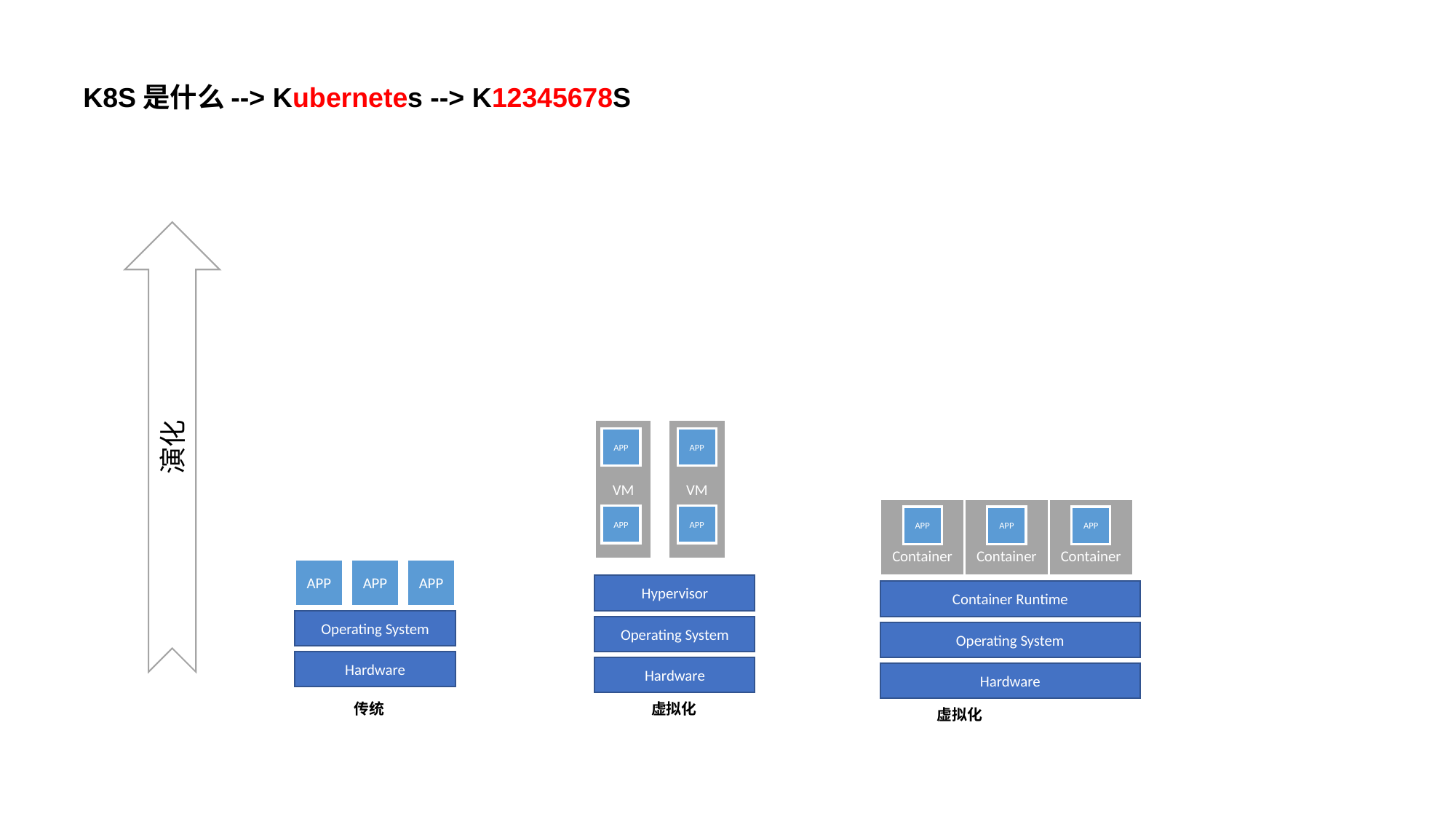

K8S是什么--> Kubernetes --> K12345678S
演化
VM
VM
APP
APP

Container

Container

Container
APP
APP
APP
APP
APP
APP
APP
APP
Hypervisor
Container Runtime
Operating System
Operating System
Operating System
Hardware
Hardware
Hardware
传统
虚拟化
虚拟化